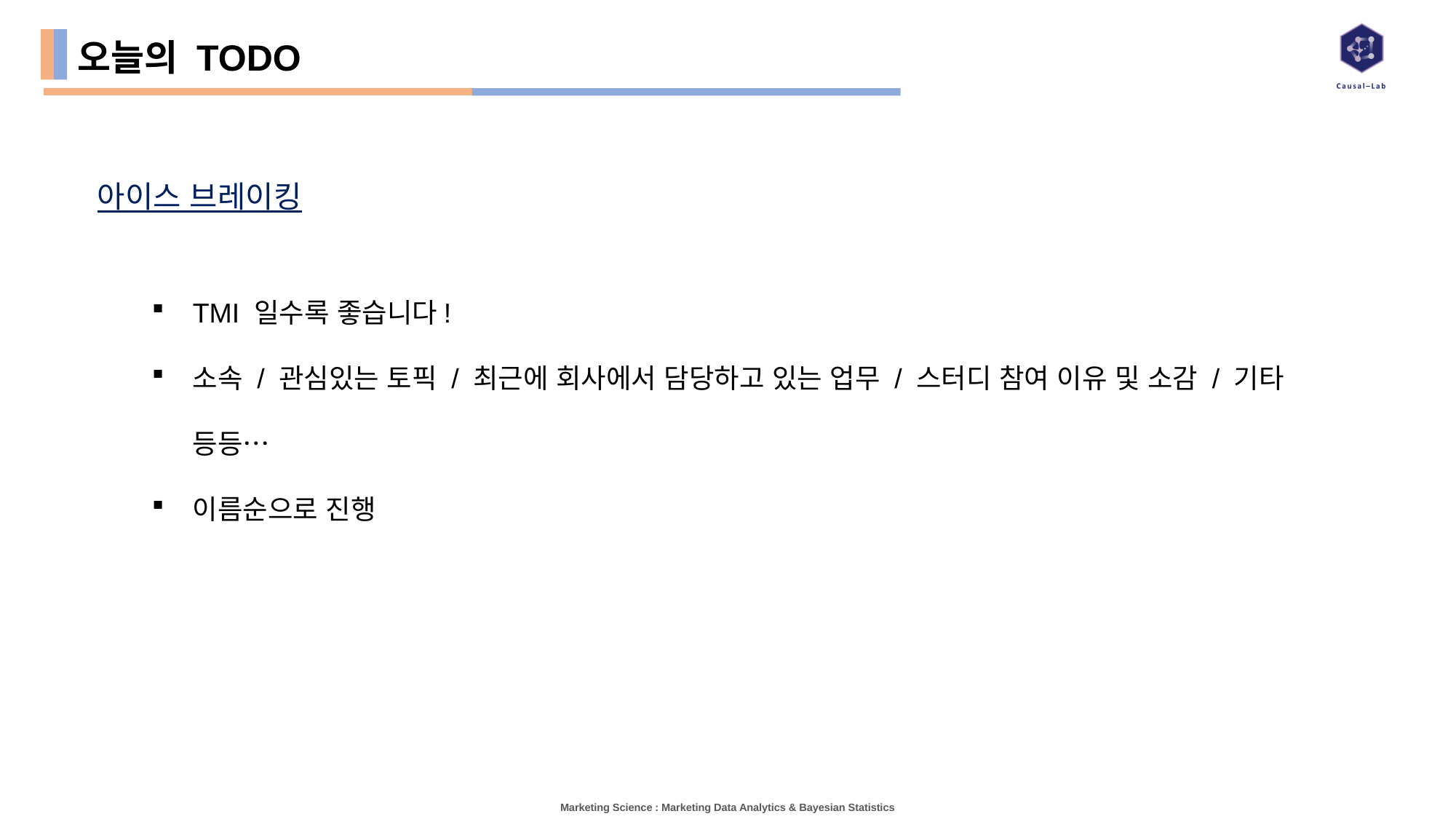

# 오늘의 TODO
아이스 브레이킹

TMI 일수록 좋습니다!
소속 / 관심있는 토픽 / 최근에 회사에서 담당하고 있는 업무 / 스터디 참여 이유 및 소감 / 기타 등등…
이름순으로 진행